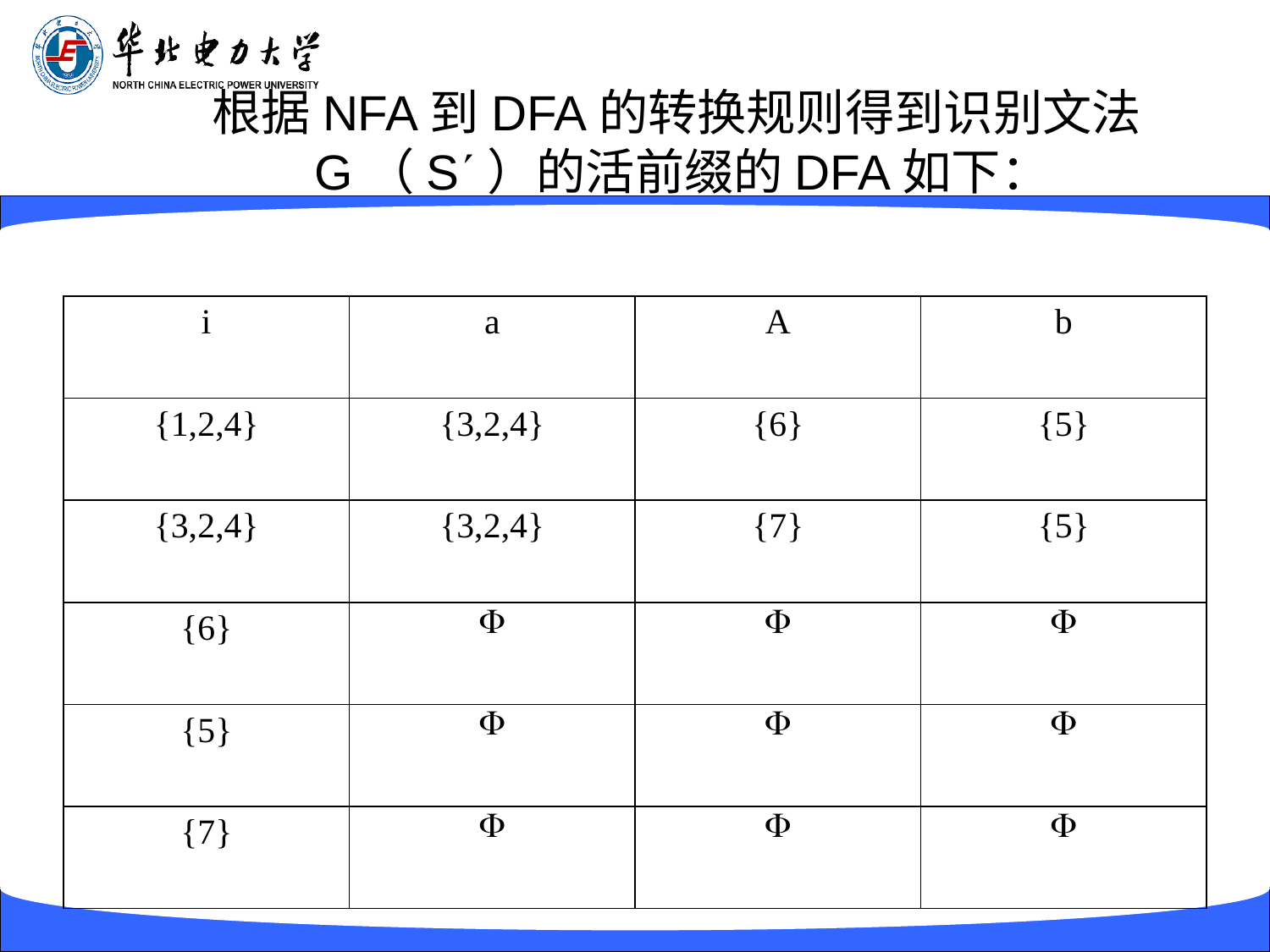

# 根据NFA到DFA的转换规则得到识别文法G（S′）的活前缀的DFA如下：
| i | a | A | b |
| --- | --- | --- | --- |
| {1,2,4} | {3,2,4} | {6} | {5} |
| {3,2,4} | {3,2,4} | {7} | {5} |
| {6} | Φ | Φ | Φ |
| {5} | Φ | Φ | Φ |
| {7} | Φ | Φ | Φ |